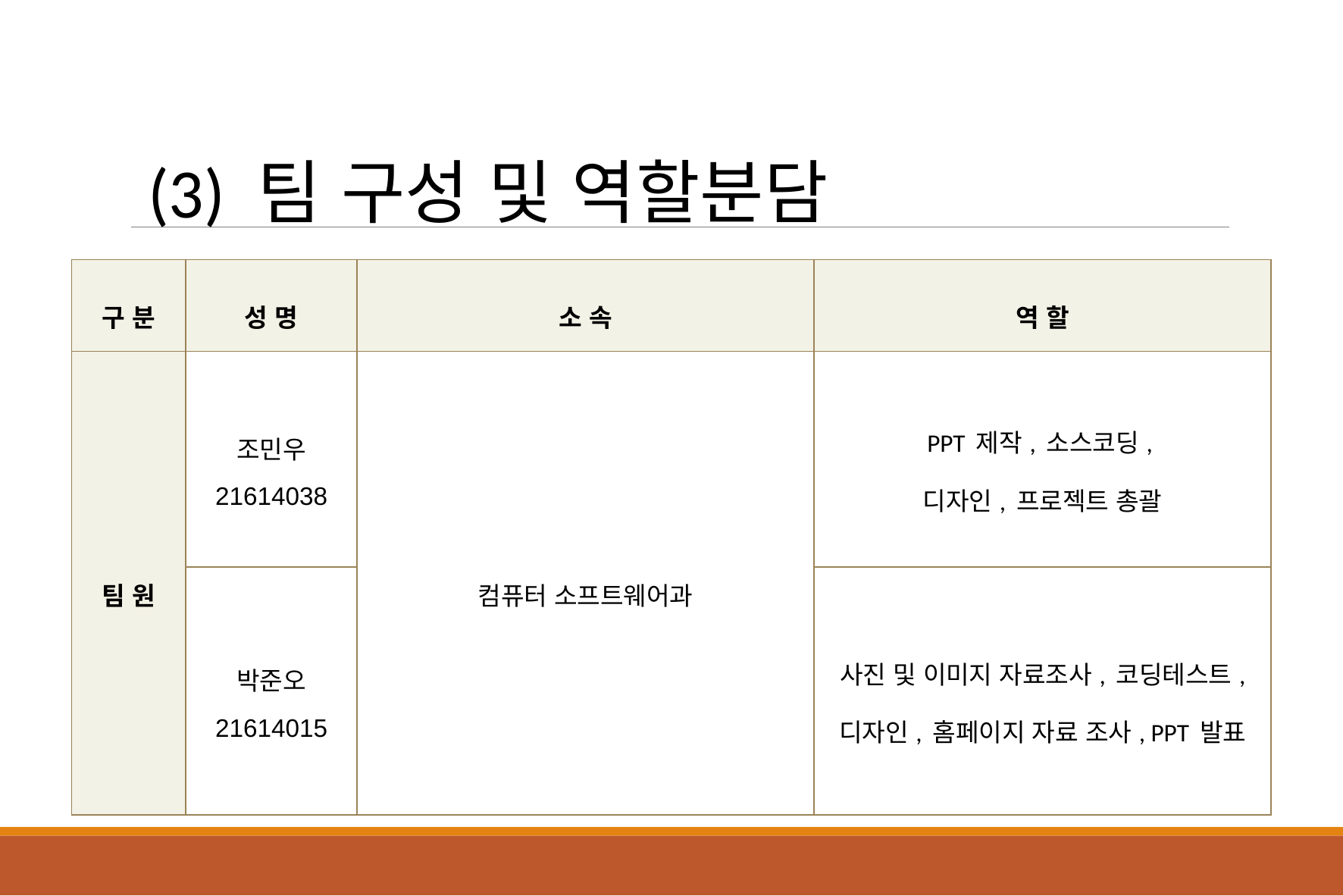

(3) 팀 구성 및 역할분담
| 구 분 | 성 명 | 소 속 | 역 할 |
| --- | --- | --- | --- |
| 팀 원 | 조민우 21614038 | 컴퓨터 소프트웨어과 | PPT 제작, 소스코딩, 디자인, 프로젝트 총괄 |
|  | 박준오 21614015 |  | 사진 및 이미지 자료조사, 코딩테스트, 디자인, 홈페이지 자료 조사, PPT 발표 |